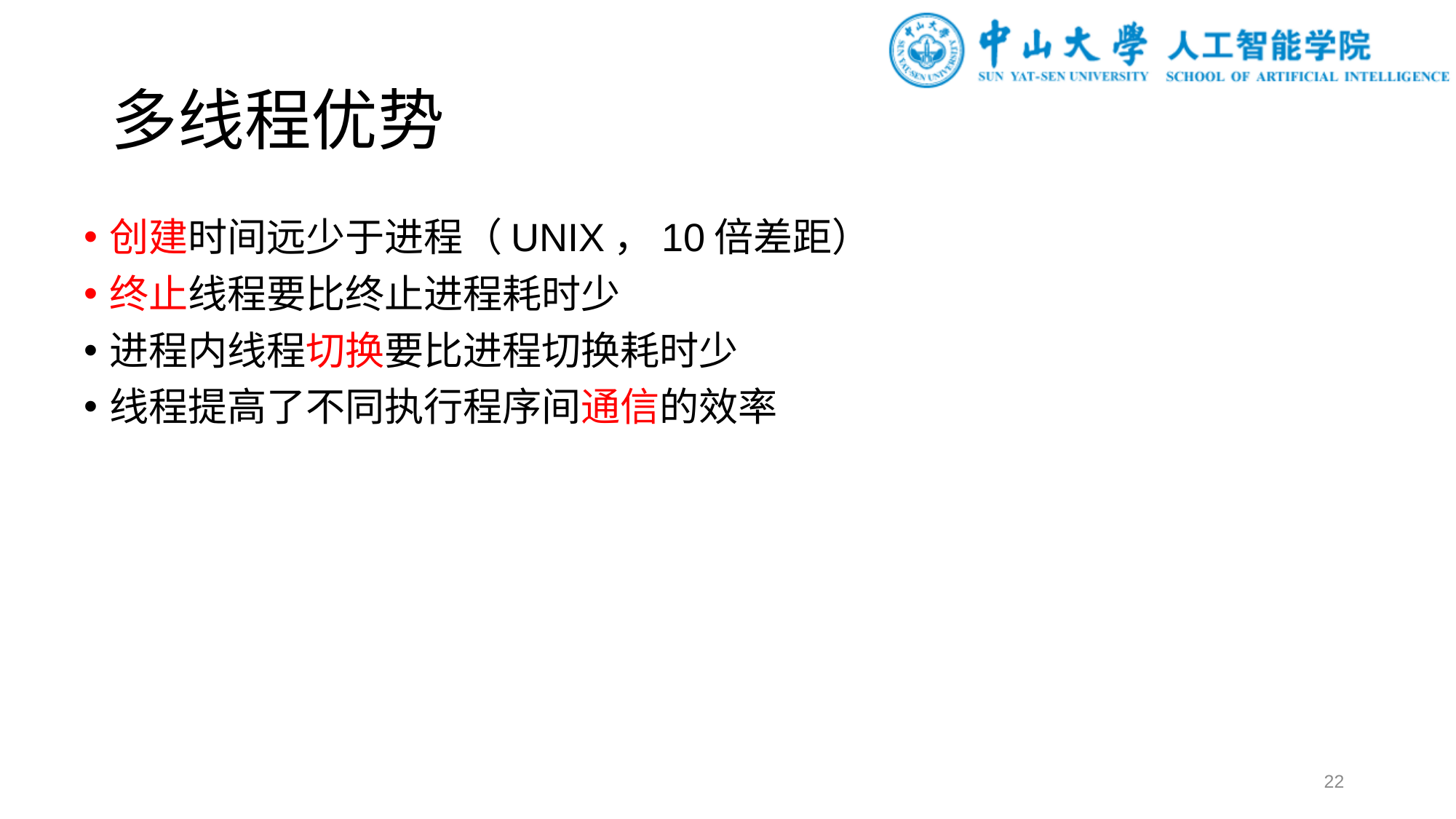

多线程优势
创建时间远少于进程（UNIX，10倍差距）
终止线程要比终止进程耗时少
进程内线程切换要比进程切换耗时少
线程提高了不同执行程序间通信的效率
22